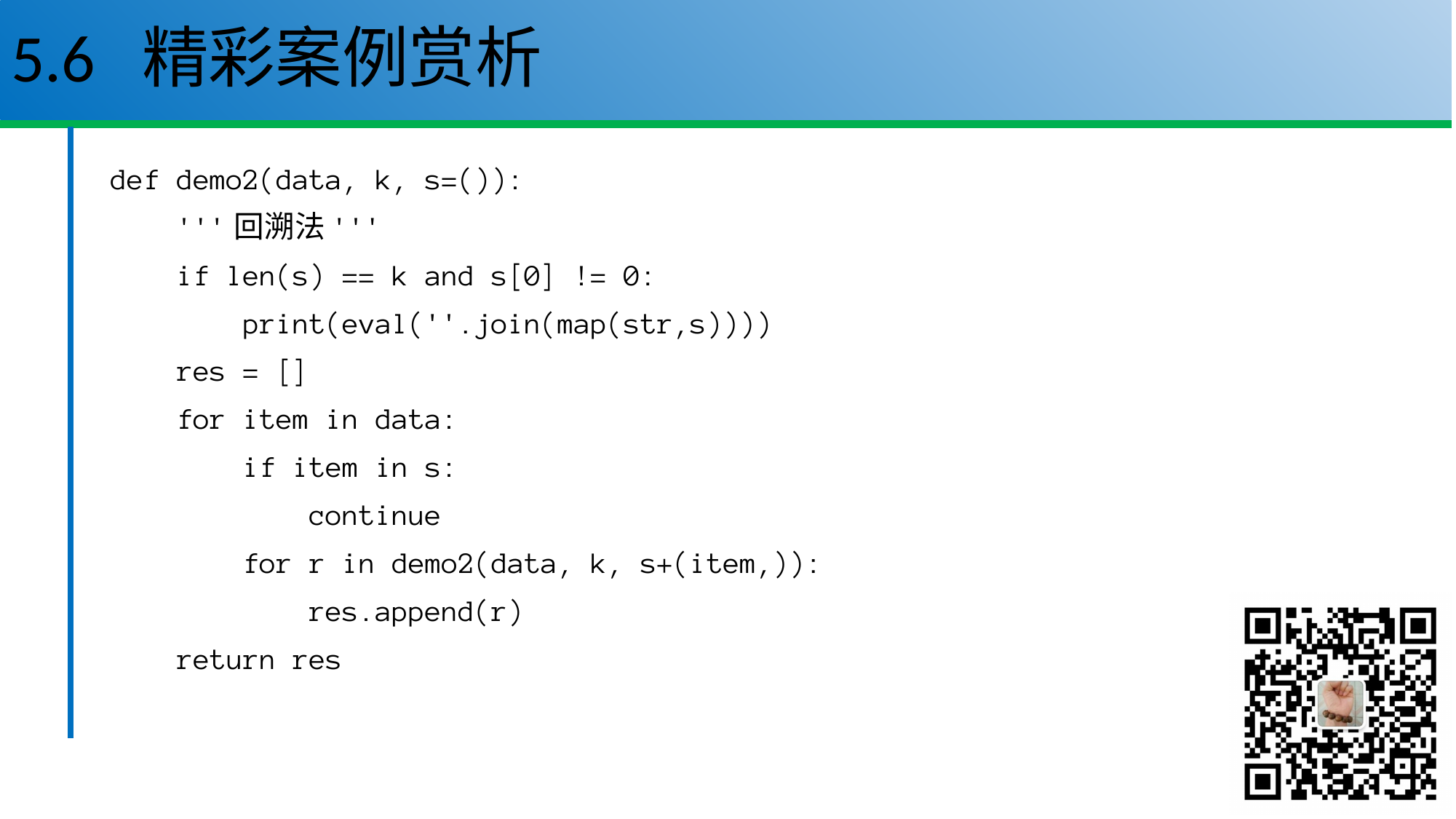

# 5.6  精彩案例赏析
def demo2(data, k, s=()):
    '''回溯法'''
    if len(s) == k and s[0] != 0:
        print(eval(''.join(map(str,s))))
    res = []
    for item in data:
        if item in s:
            continue
        for r in demo2(data, k, s+(item,)):
            res.append(r)
    return res
131